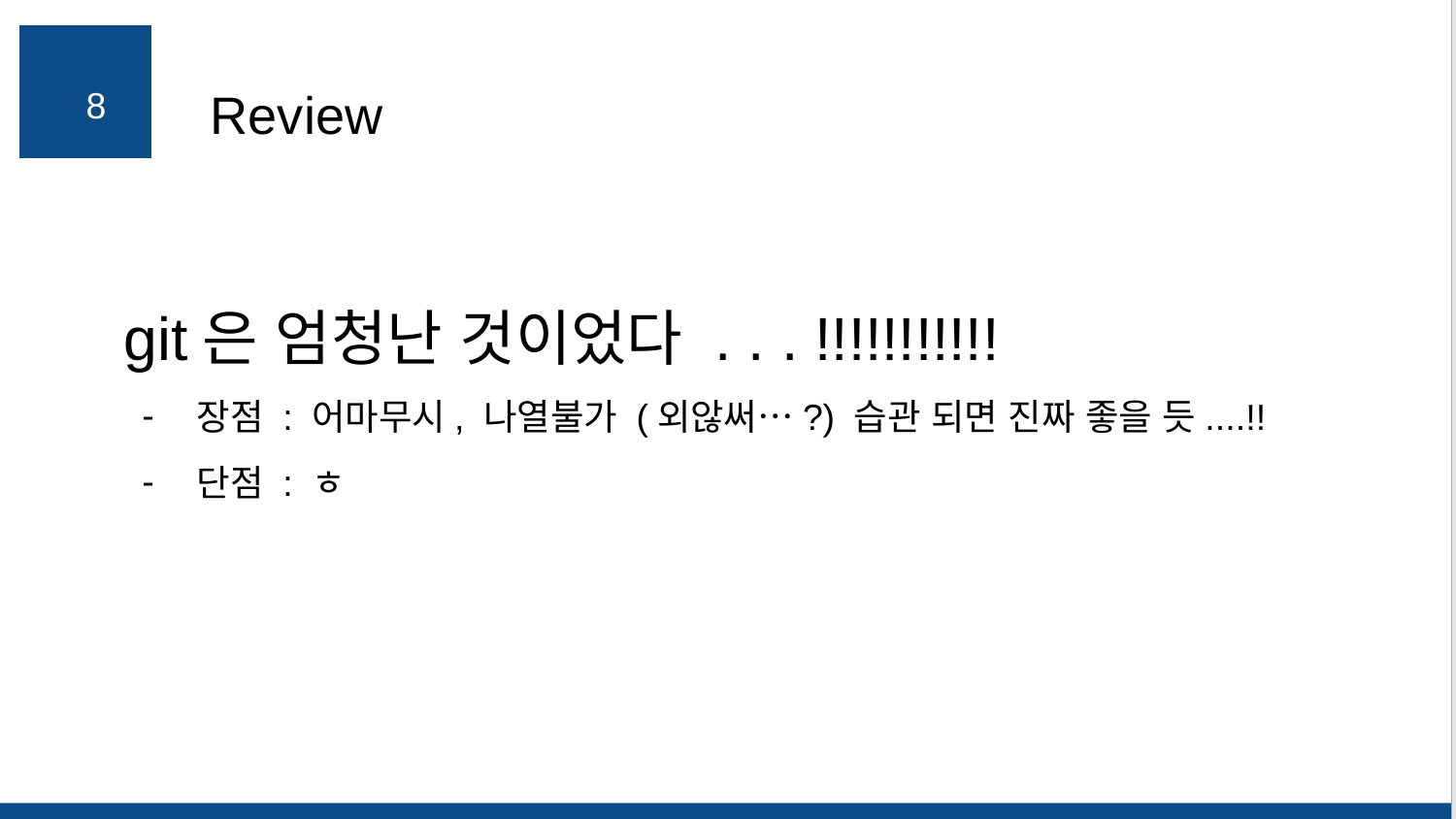

8
# Review

git은 엄청난 것이었다 . . . !!!!!!!!!!!
장점 : 어마무시, 나열불가 (외않써…?) 습관 되면 진짜 좋을 듯....!!
단점 : ㅎ